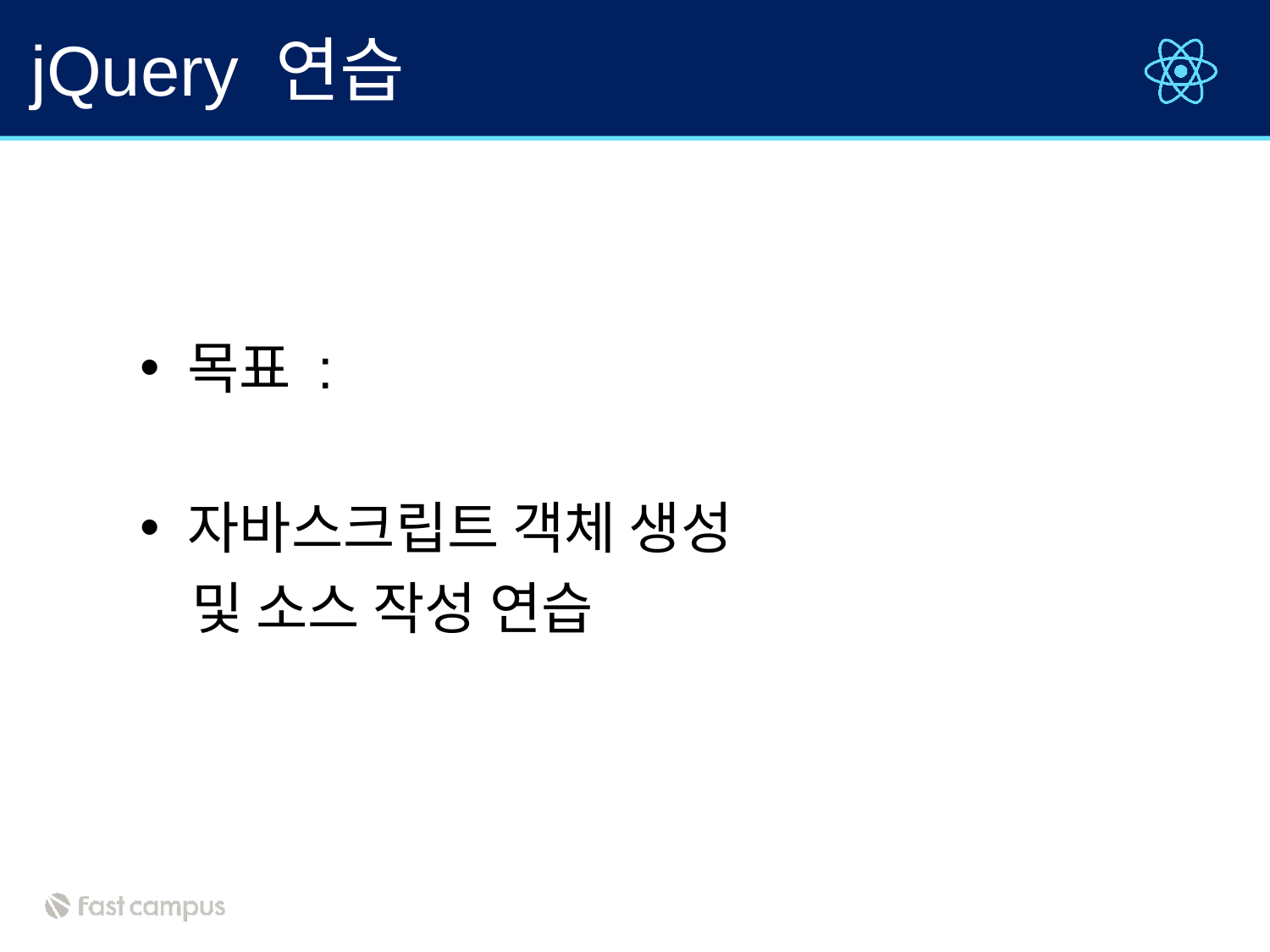

# jQuery 연습

목표 :

자바스크립트 객체 생성
   및 소스 작성 연습